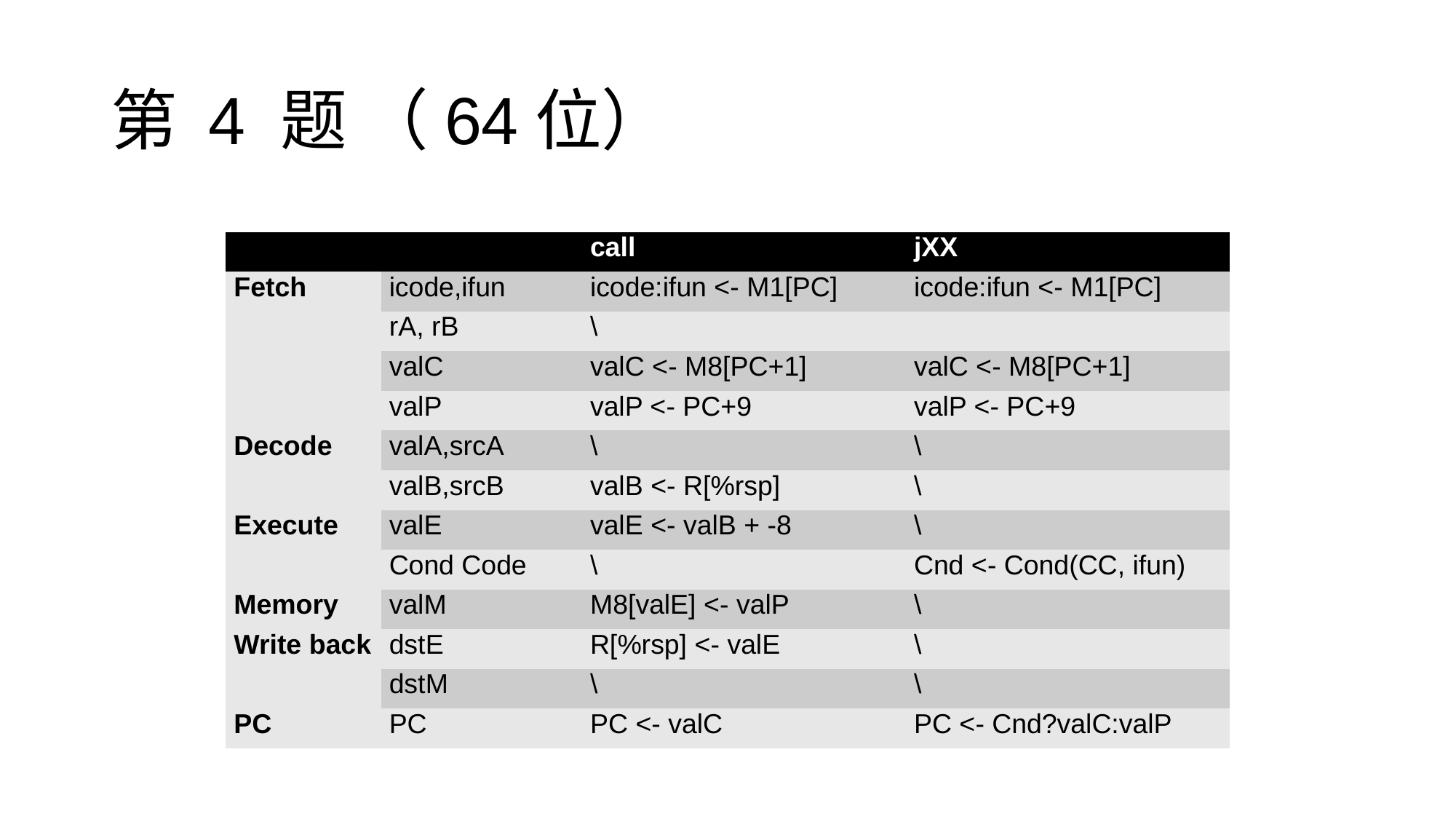

# 第 4 题 （64位）
|  |  | call | jXX |
| --- | --- | --- | --- |
| Fetch | icode,ifun | icode:ifun <- M1[PC] | icode:ifun <- M1[PC] |
|  | rA, rB | \ |  |
|  | valC | valC <- M8[PC+1] | valC <- M8[PC+1] |
|  | valP | valP <- PC+9 | valP <- PC+9 |
| Decode | valA,srcA | \ | \ |
|  | valB,srcB | valB <- R[%rsp] | \ |
| Execute | valE | valE <- valB + -8 | \ |
|  | Cond Code | \ | Cnd <- Cond(CC, ifun) |
| Memory | valM | M8[valE] <- valP | \ |
| Write back | dstE | R[%rsp] <- valE | \ |
|  | dstM | \ | \ |
| PC | PC | PC <- valC | PC <- Cnd?valC:valP |
49